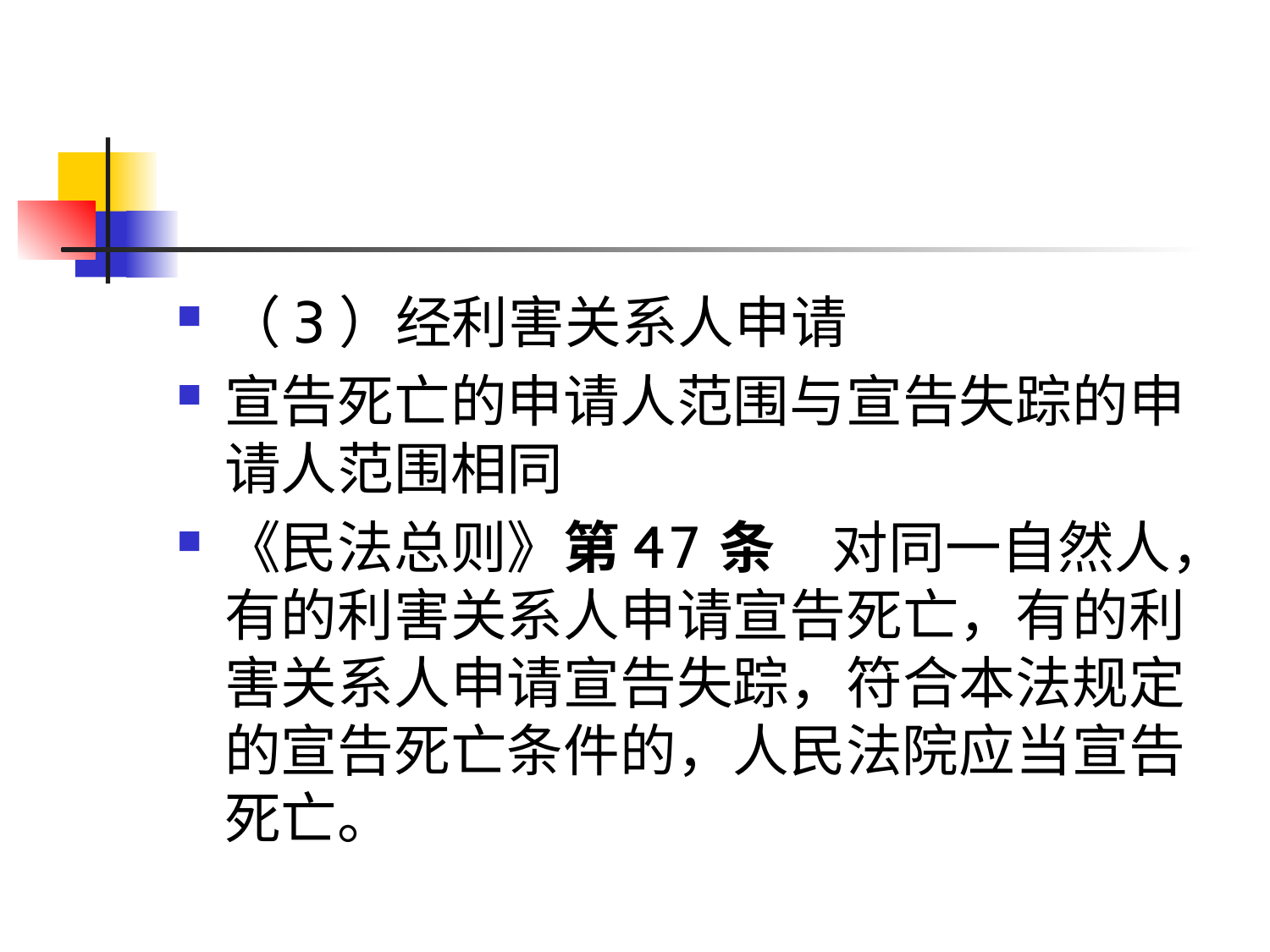

#
（3）经利害关系人申请
宣告死亡的申请人范围与宣告失踪的申请人范围相同
《民法总则》第47条　对同一自然人，有的利害关系人申请宣告死亡，有的利害关系人申请宣告失踪，符合本法规定的宣告死亡条件的，人民法院应当宣告死亡。